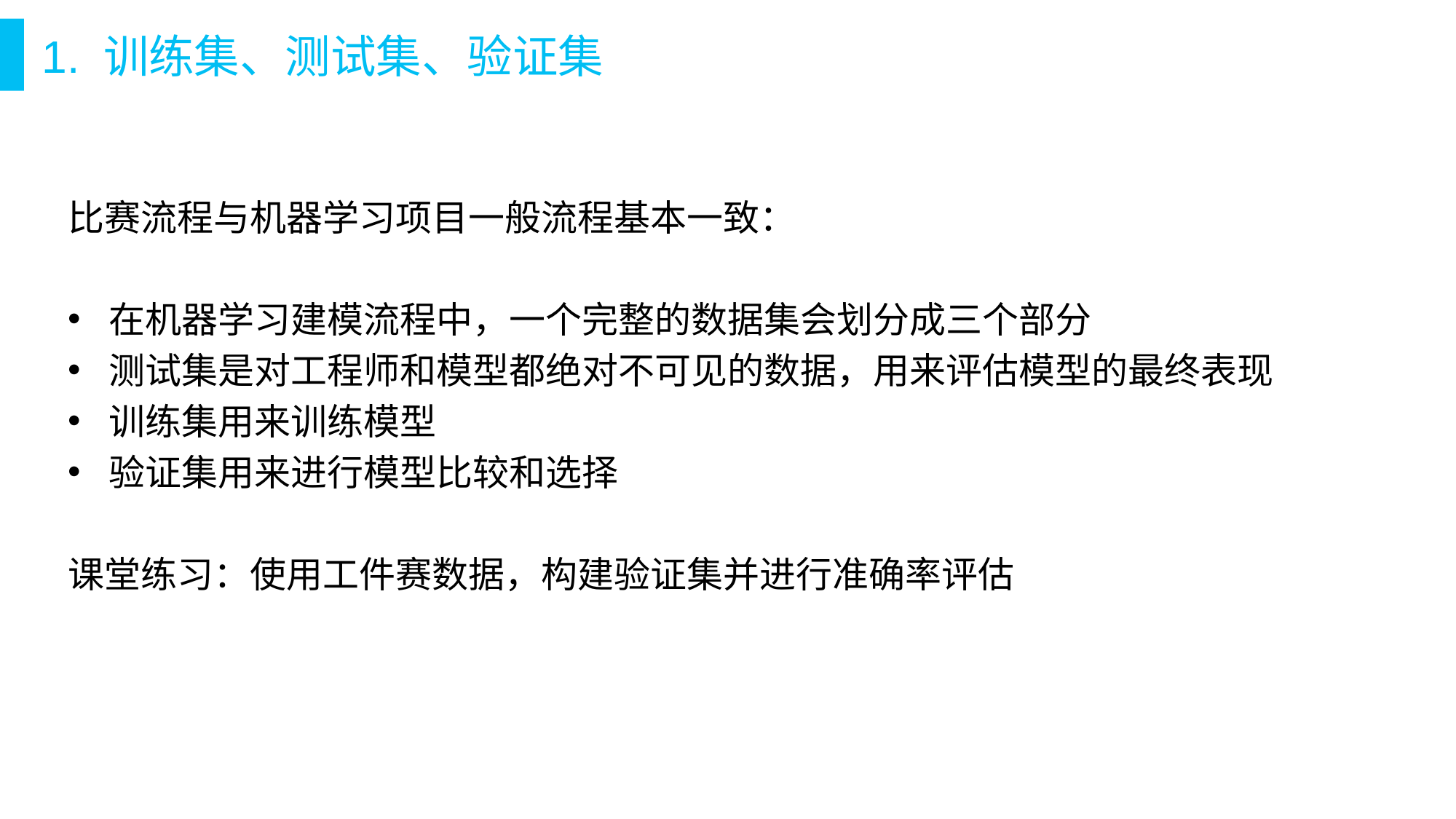

# 1. 训练集、测试集、验证集
比赛流程与机器学习项目一般流程基本一致：

在机器学习建模流程中，一个完整的数据集会划分成三个部分
测试集是对工程师和模型都绝对不可见的数据，用来评估模型的最终表现
训练集用来训练模型
验证集用来进行模型比较和选择

课堂练习：使用工件赛数据，构建验证集并进行准确率评估